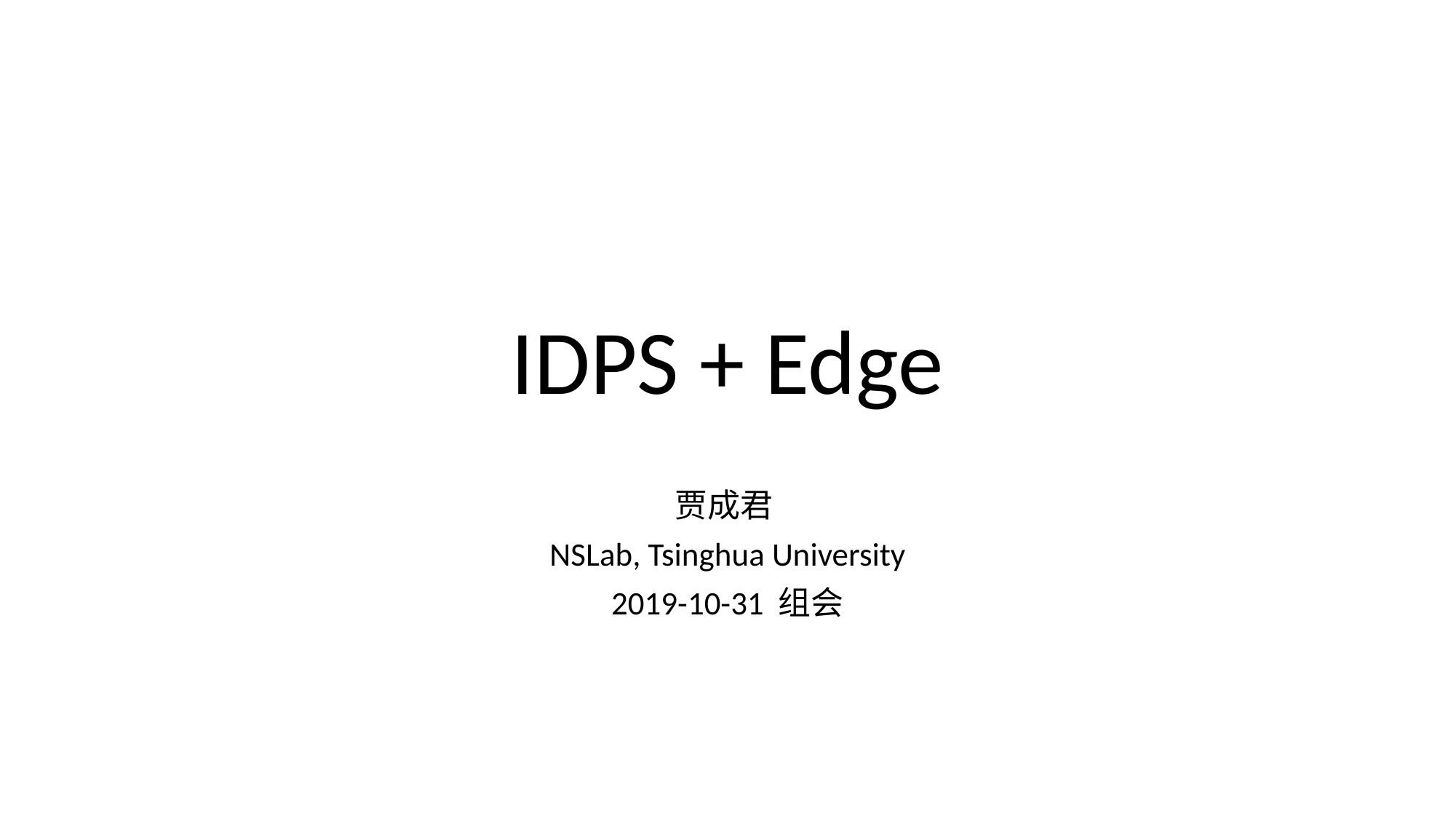

# IDPS + Edge

贾成君
NSLab, Tsinghua University
2019-10-31 组会